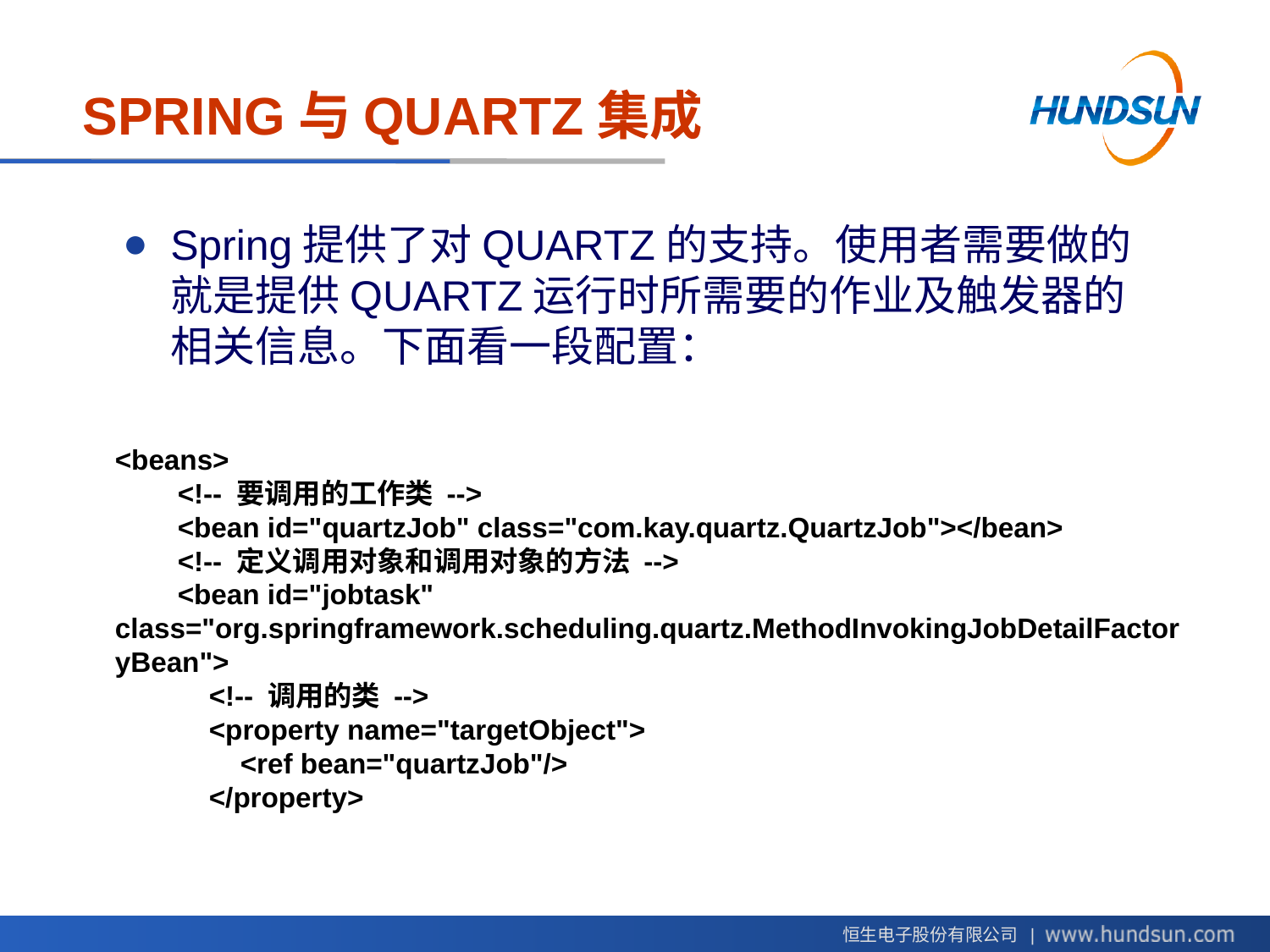

# SPRING与QUARTZ集成
Spring提供了对QUARTZ的支持。使用者需要做的就是提供QUARTZ运行时所需要的作业及触发器的相关信息。下面看一段配置：

<beans>
        <!-- 要调用的工作类 -->
        <bean id="quartzJob" class="com.kay.quartz.QuartzJob"></bean>
        <!-- 定义调用对象和调用对象的方法 -->
        <bean id="jobtask" class="org.springframework.scheduling.quartz.MethodInvokingJobDetailFactoryBean">
            <!-- 调用的类 -->
            <property name="targetObject">
                <ref bean="quartzJob"/>
            </property>